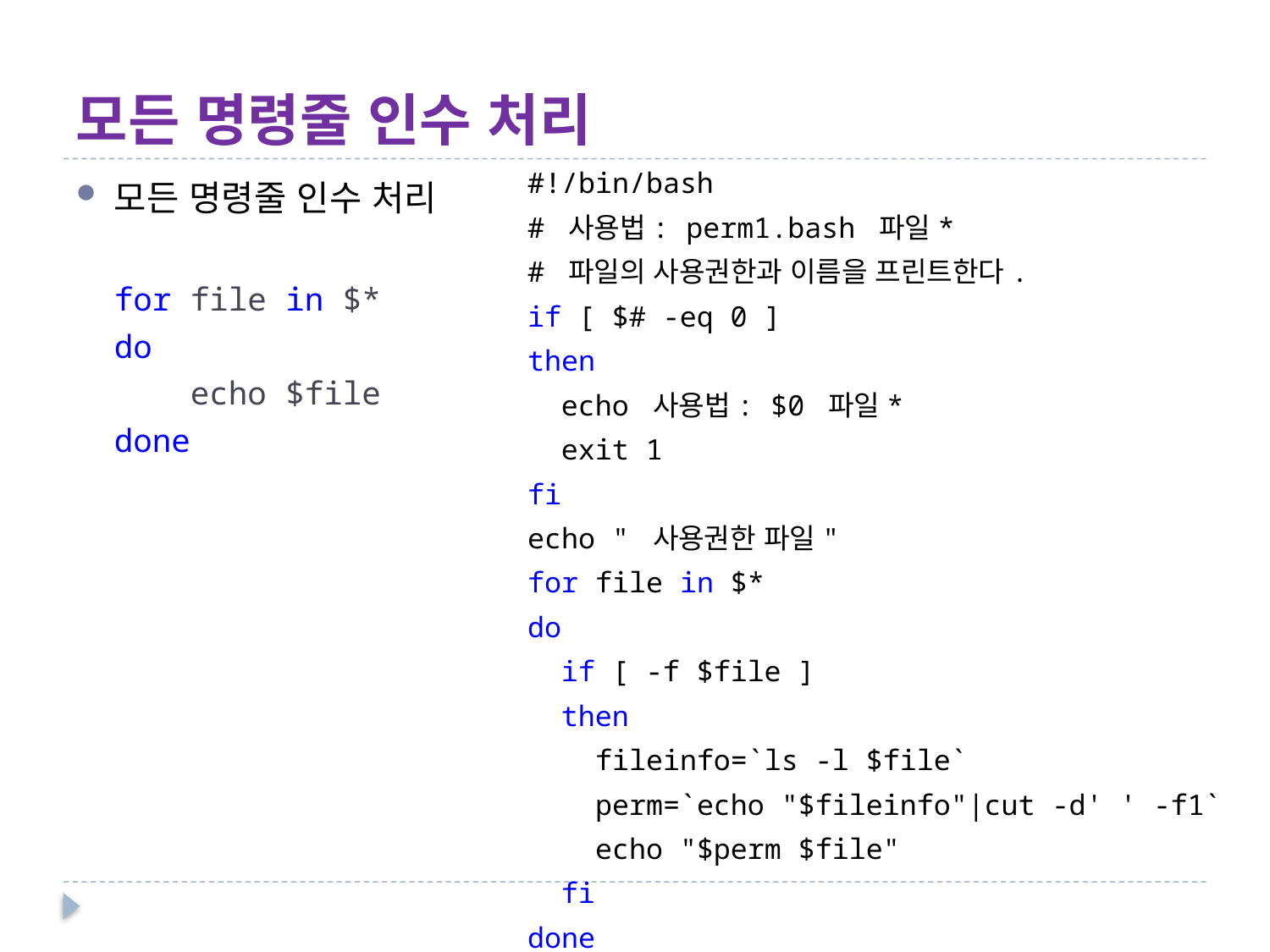

# 모든 명령줄 인수 처리
#!/bin/bash
# 사용법: perm1.bash 파일*
# 파일의 사용권한과 이름을 프린트한다.
if [ $# -eq 0 ]
then
  echo 사용법: $0 파일*
  exit 1
fi
echo " 사용권한 파일"
for file in $*
do
  if [ -f $file ]
  then
    fileinfo=`ls -l $file`
    perm=`echo "$fileinfo"|cut -d' ' -f1`
    echo "$perm $file"
  fi
done

모든 명령줄 인수 처리

for file in $*
do
    echo $file
done